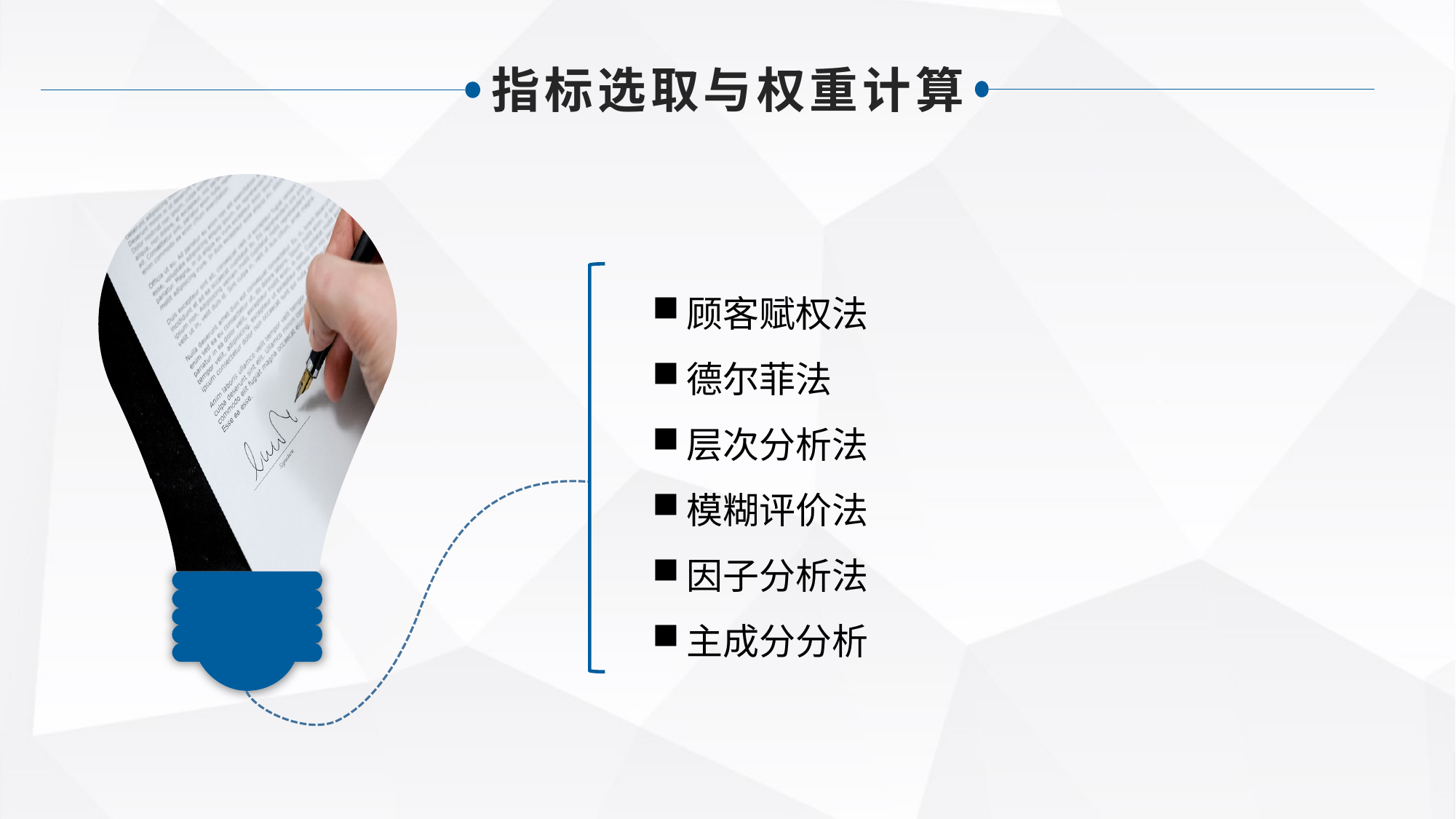

指标选取与权重计算

顾客赋权法
德尔菲法
层次分析法
模糊评价法
因子分析法
主成分分析